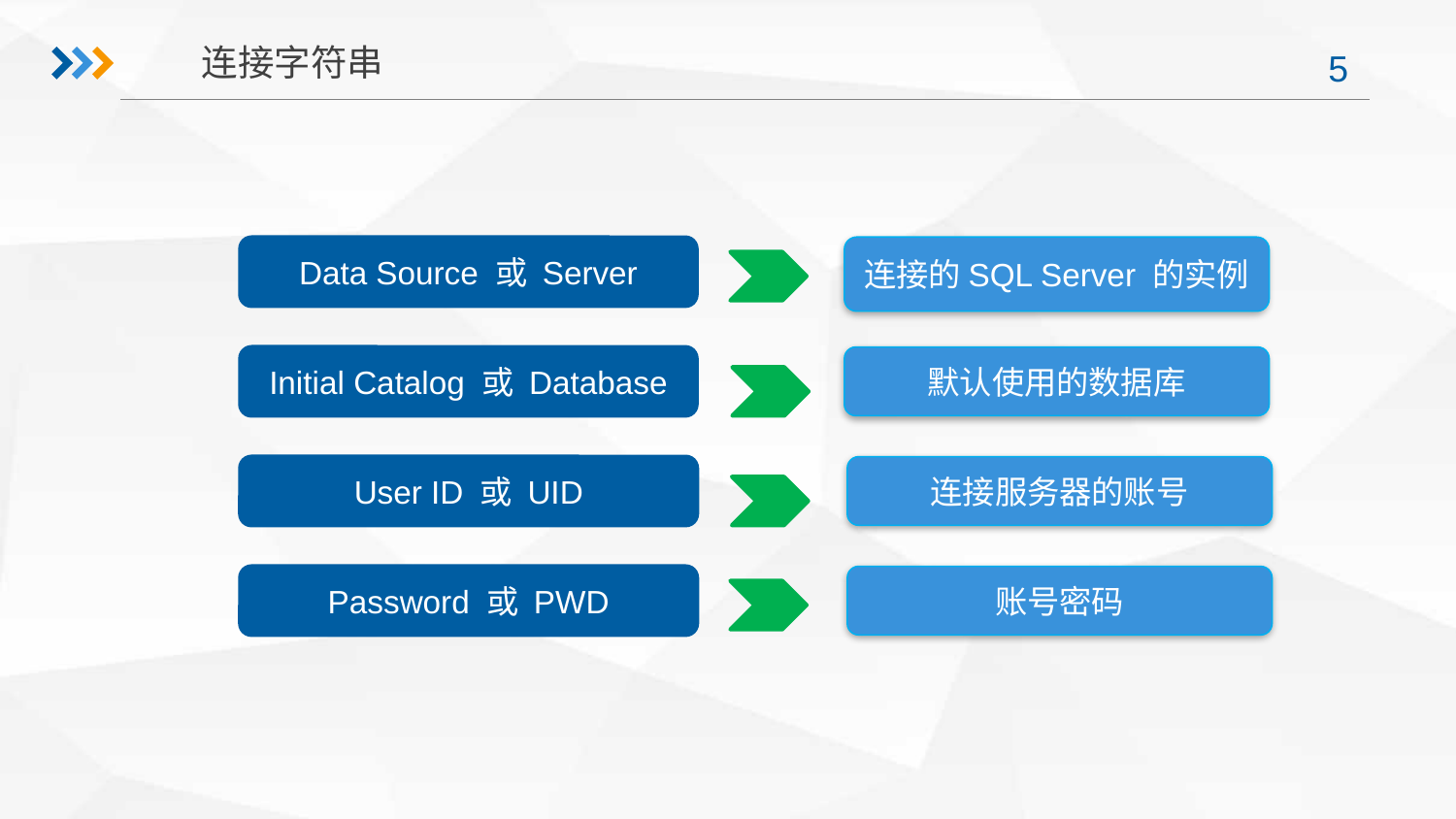

连接字符串
连接的SQL Server 的实例
Data Source 或 Server

Initial Catalog 或 Database
默认使用的数据库

User ID 或 UID
连接服务器的账号

Password 或 PWD
账号密码